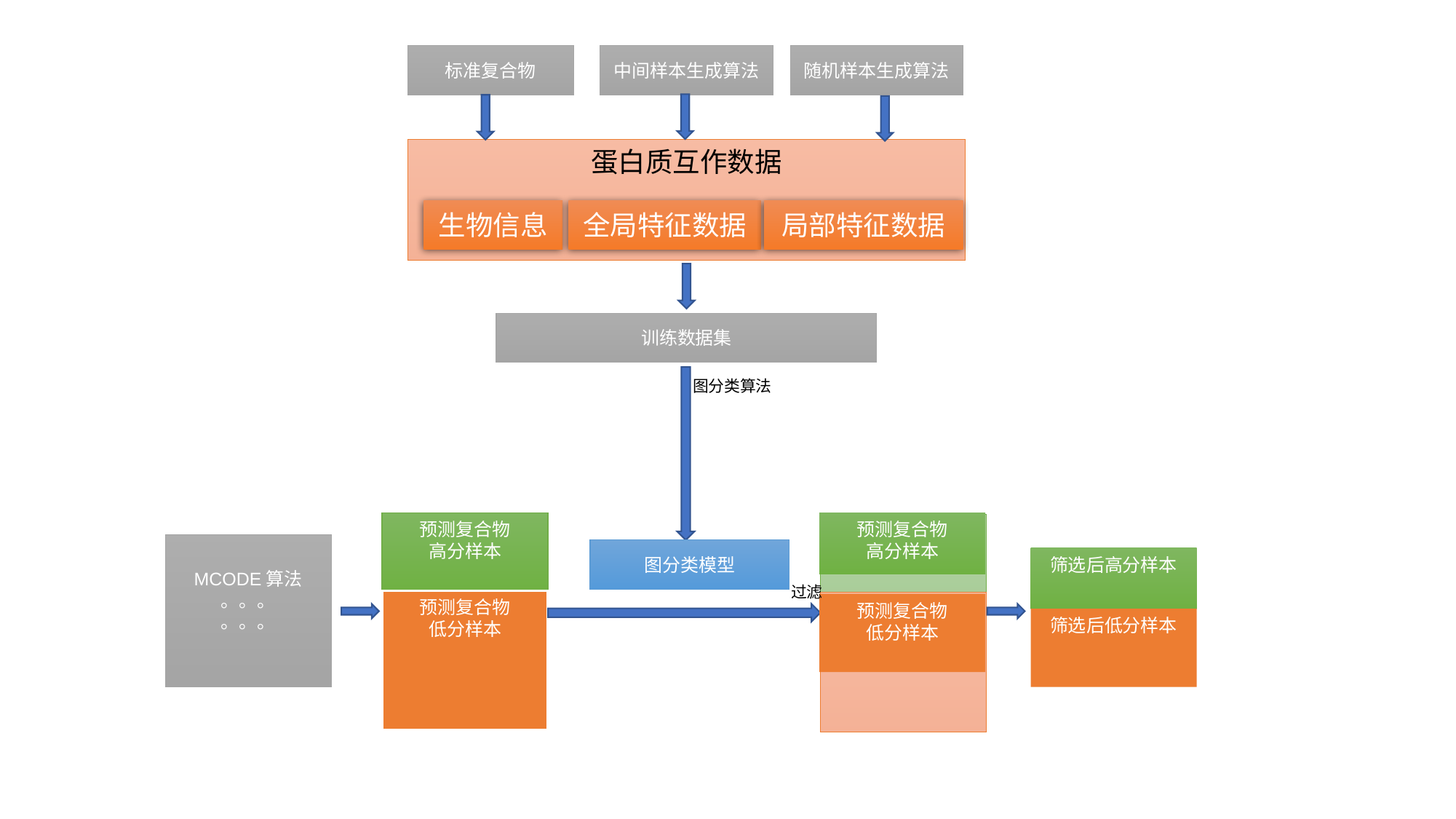

随机样本生成算法
中间样本生成算法
标准复合物

蛋白质互作数据
生物信息
全局特征数据
局部特征数据

训练数据集

图分类算法
预测复合物
高分样本
预测复合物
高分样本
预测复合物
高分样本
MCODE算法
。。。
。。。

图分类模型
筛选后高分样本
过滤
预测复合物
低分样本
预测复合物
低分样本
预测复合物
低分样本

筛选后低分样本